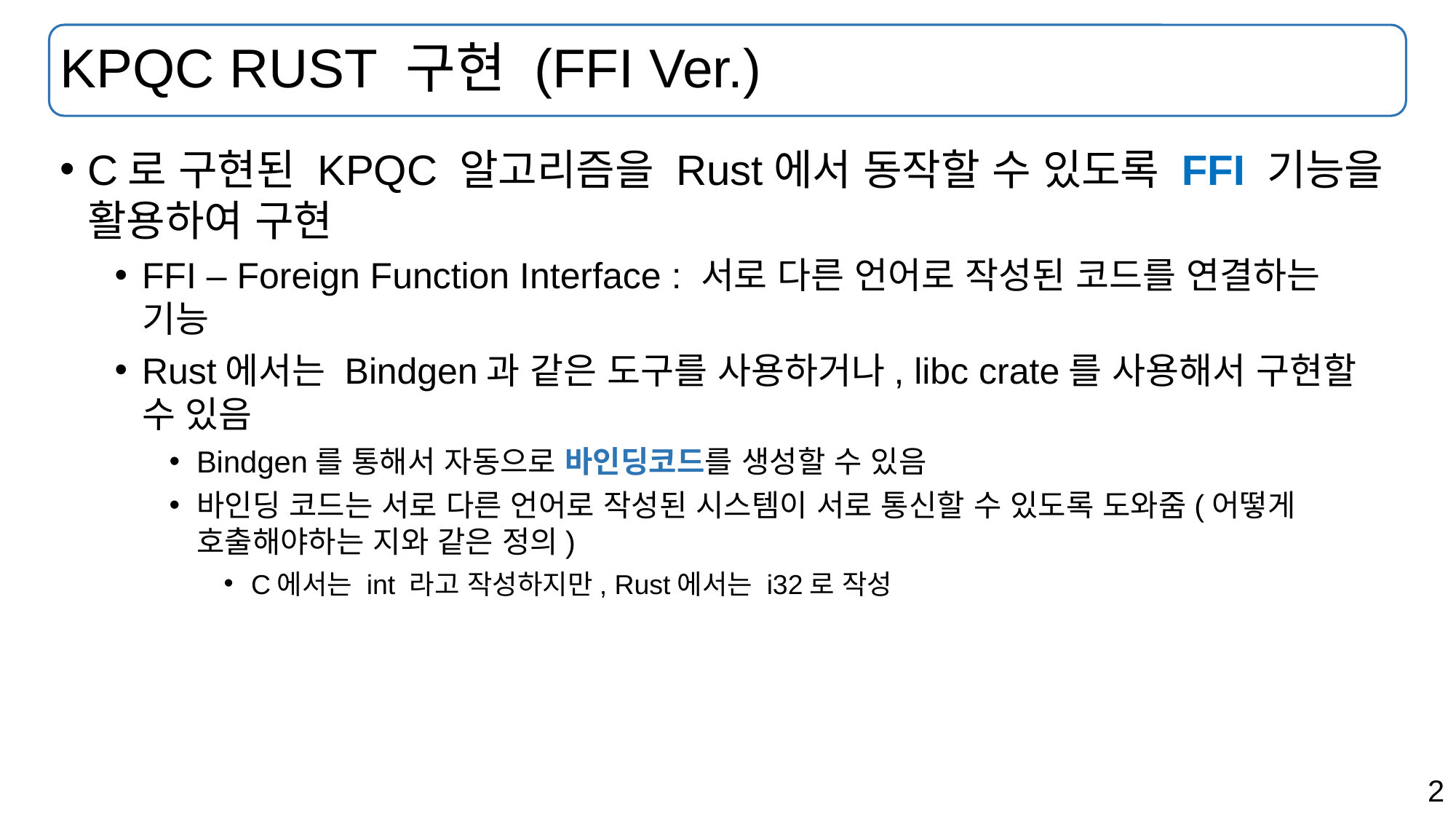

# KPQC RUST 구현 (FFI Ver.)
C로 구현된 KPQC 알고리즘을 Rust에서 동작할 수 있도록 FFI 기능을 활용하여 구현
FFI – Foreign Function Interface : 서로 다른 언어로 작성된 코드를 연결하는 기능
Rust에서는 Bindgen과 같은 도구를 사용하거나, libc crate를 사용해서 구현할 수 있음
Bindgen를 통해서 자동으로 바인딩코드를 생성할 수 있음
바인딩 코드는 서로 다른 언어로 작성된 시스템이 서로 통신할 수 있도록 도와줌(어떻게 호출해야하는 지와 같은 정의)
C에서는 int 라고 작성하지만, Rust에서는 i32로 작성